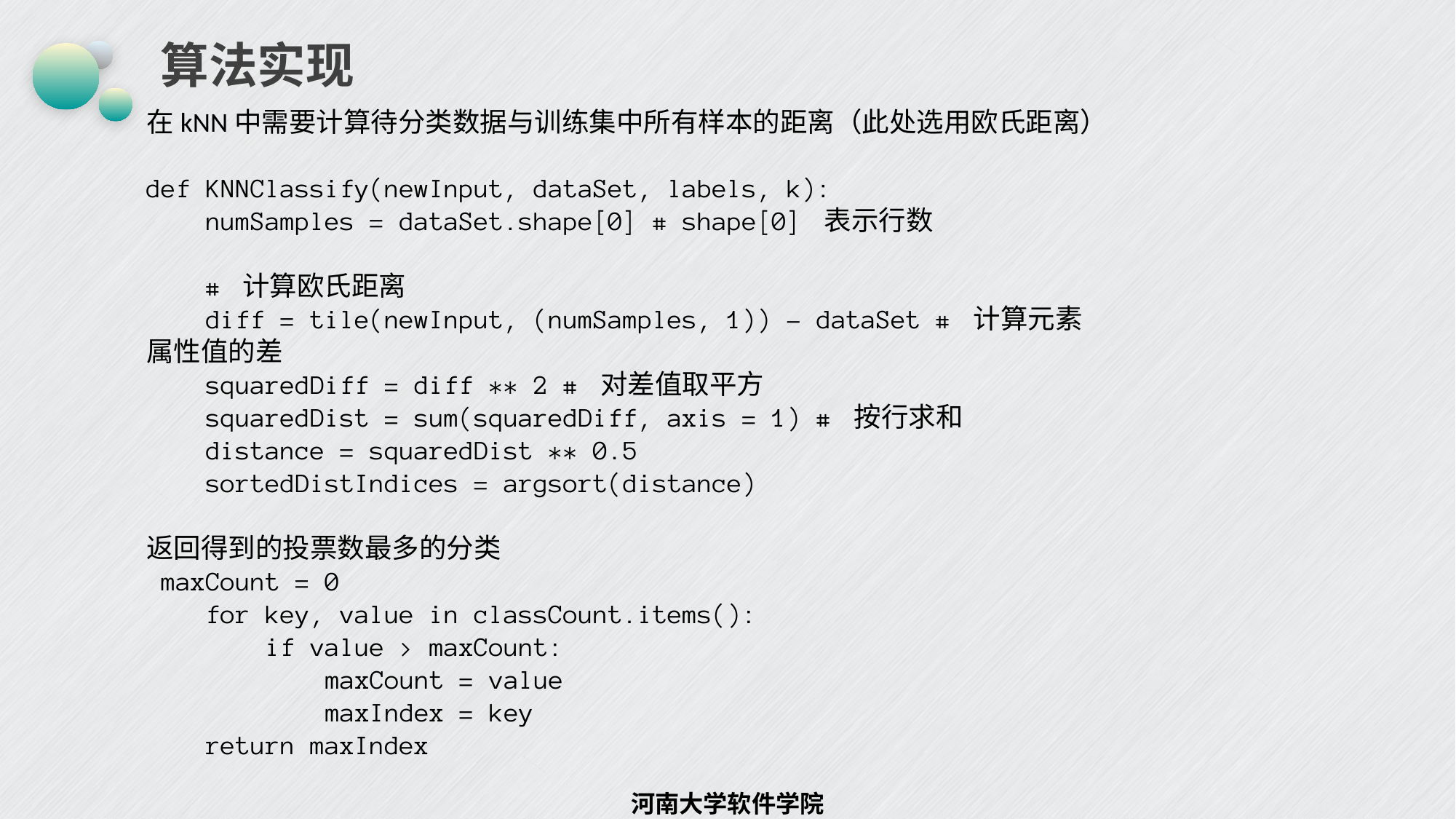

# 算法实现
在kNN中需要计算待分类数据与训练集中所有样本的距离（此处选用欧氏距离）

def KNNClassify(newInput, dataSet, labels, k):
    numSamples = dataSet.shape[0] # shape[0] 表示行数

    # 计算欧氏距离
    diff = tile(newInput, (numSamples, 1)) - dataSet # 计算元素属性值的差
    squaredDiff = diff ** 2 # 对差值取平方
    squaredDist = sum(squaredDiff, axis = 1) # 按行求和
    distance = squaredDist ** 0.5
    sortedDistIndices = argsort(distance)

返回得到的投票数最多的分类
 maxCount = 0
    for key, value in classCount.items():
        if value > maxCount:
            maxCount = value
            maxIndex = key
    return maxIndex